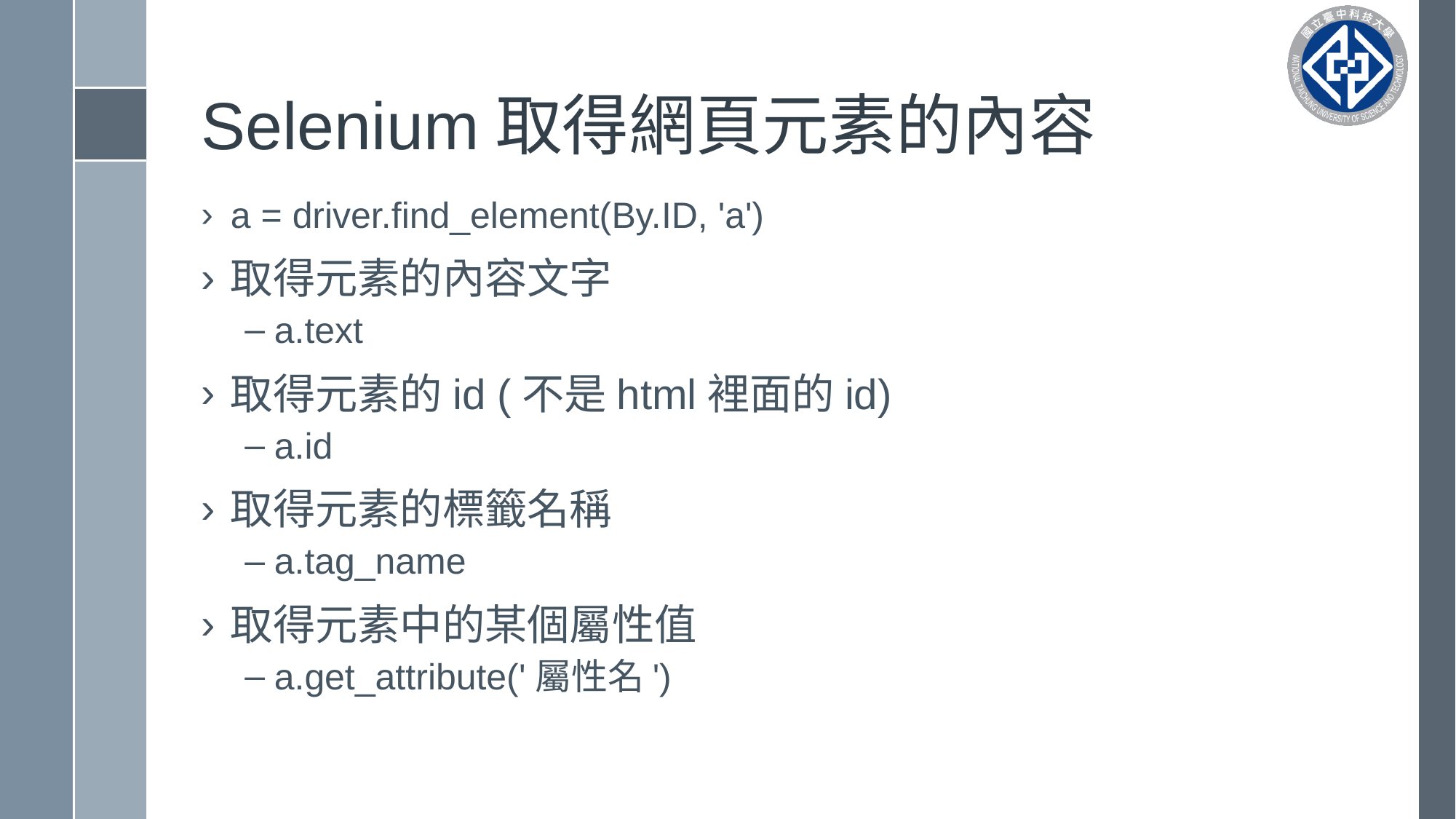

# Selenium取得網頁元素的內容
a = driver.find_element(By.ID, 'a')
取得元素的內容文字
a.text
取得元素的id (不是html裡面的id)
a.id
取得元素的標籤名稱
a.tag_name
取得元素中的某個屬性值
a.get_attribute('屬性名')